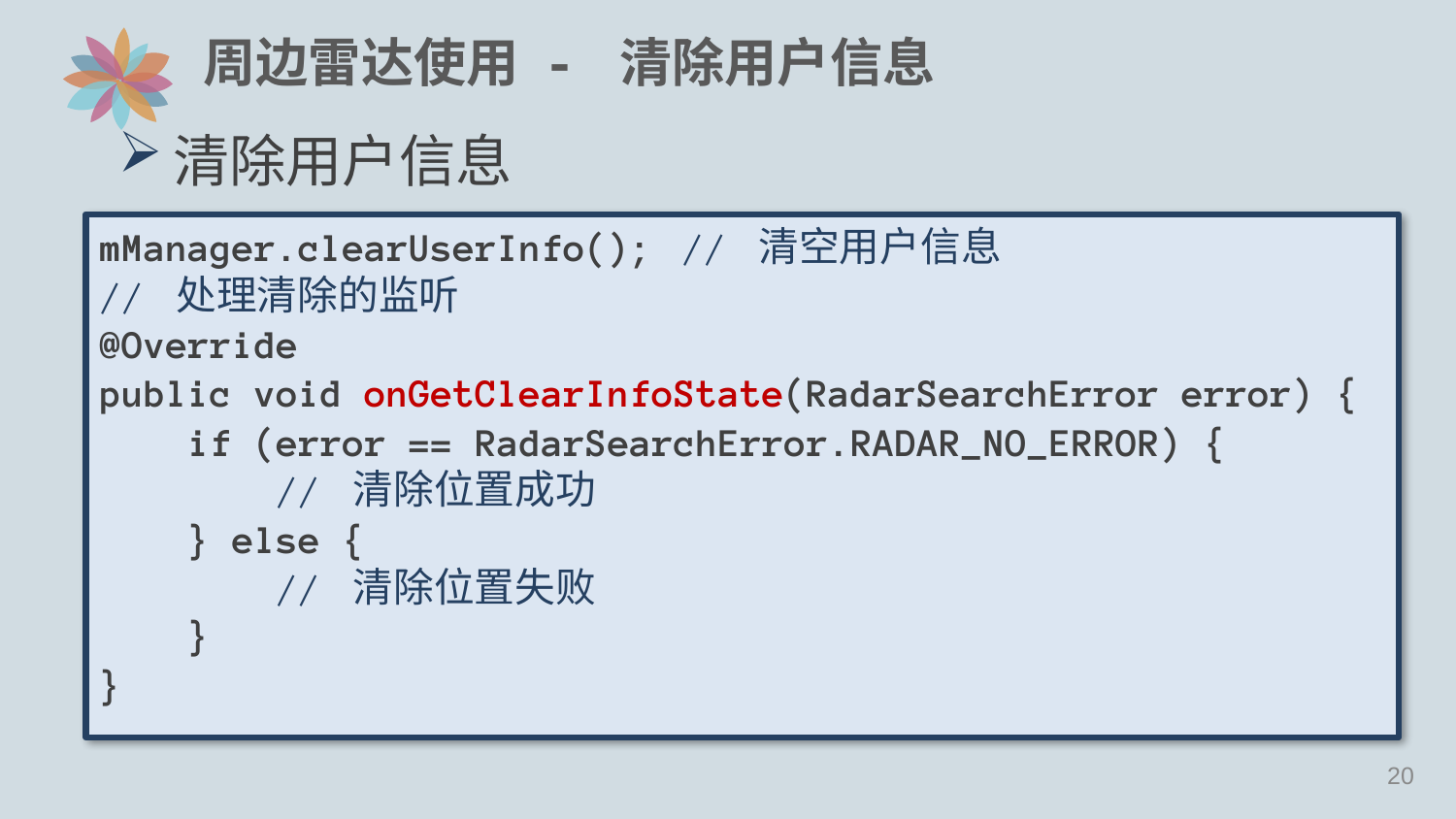

# 周边雷达使用 - 清除用户信息
清除用户信息
mManager.clearUserInfo();	// 清空用户信息
// 处理清除的监听
@Override
public void onGetClearInfoState(RadarSearchError error) {
    if (error == RadarSearchError.RADAR_NO_ERROR) {
        // 清除位置成功
    } else {
        // 清除位置失败
    }
}
20